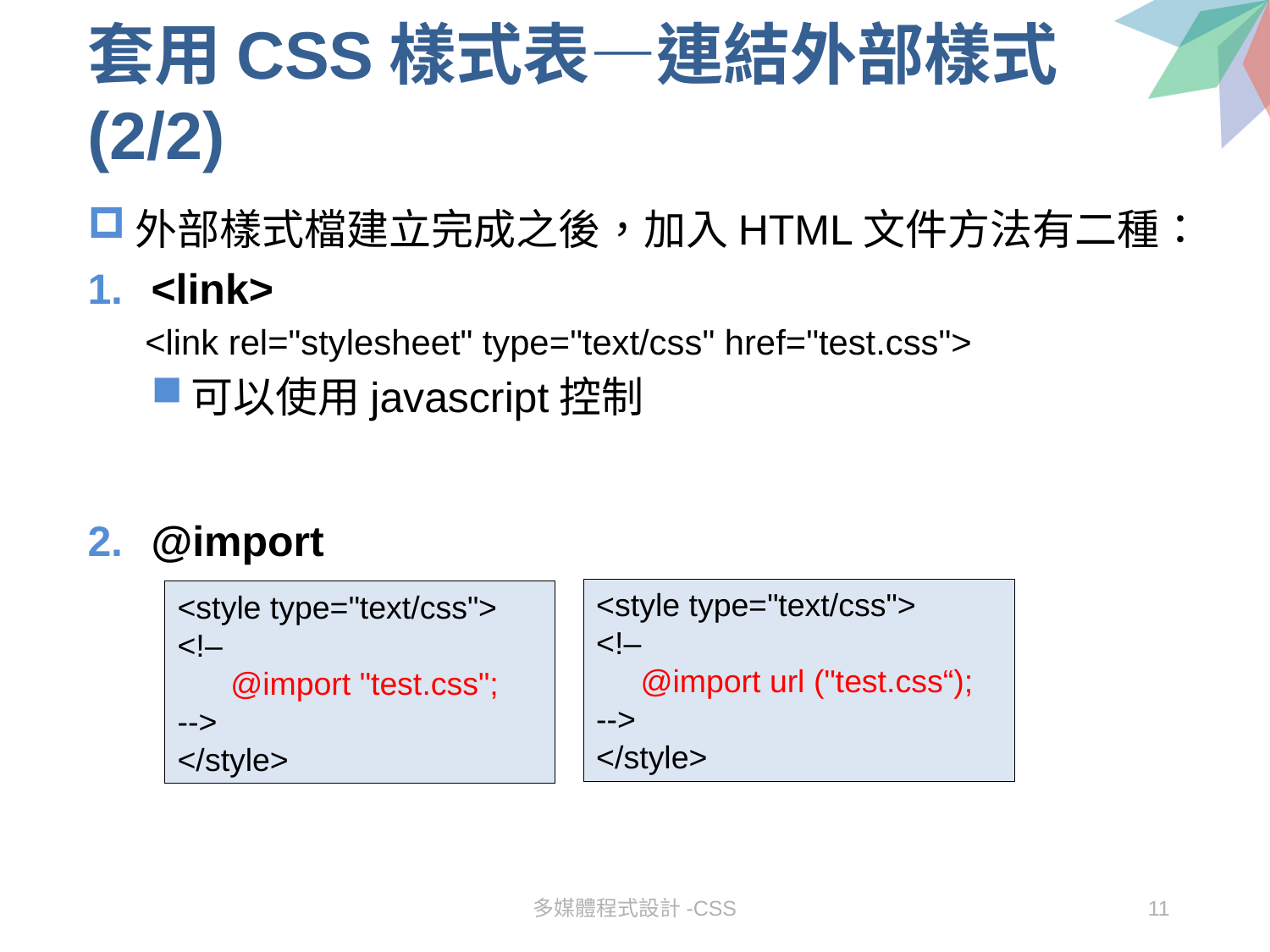

# 套用CSS樣式表—連結外部樣式 (2/2)
外部樣式檔建立完成之後，加入HTML文件方法有二種：
<link>
 <link rel="stylesheet" type="text/css" href="test.css">
可以使用javascript控制

@import

<style type="text/css">
<!–
     @import url ("test.css“);
-->
</style>
<style type="text/css">
<!–
      @import "test.css";
-->
</style>
多媒體程式設計-CSS
11